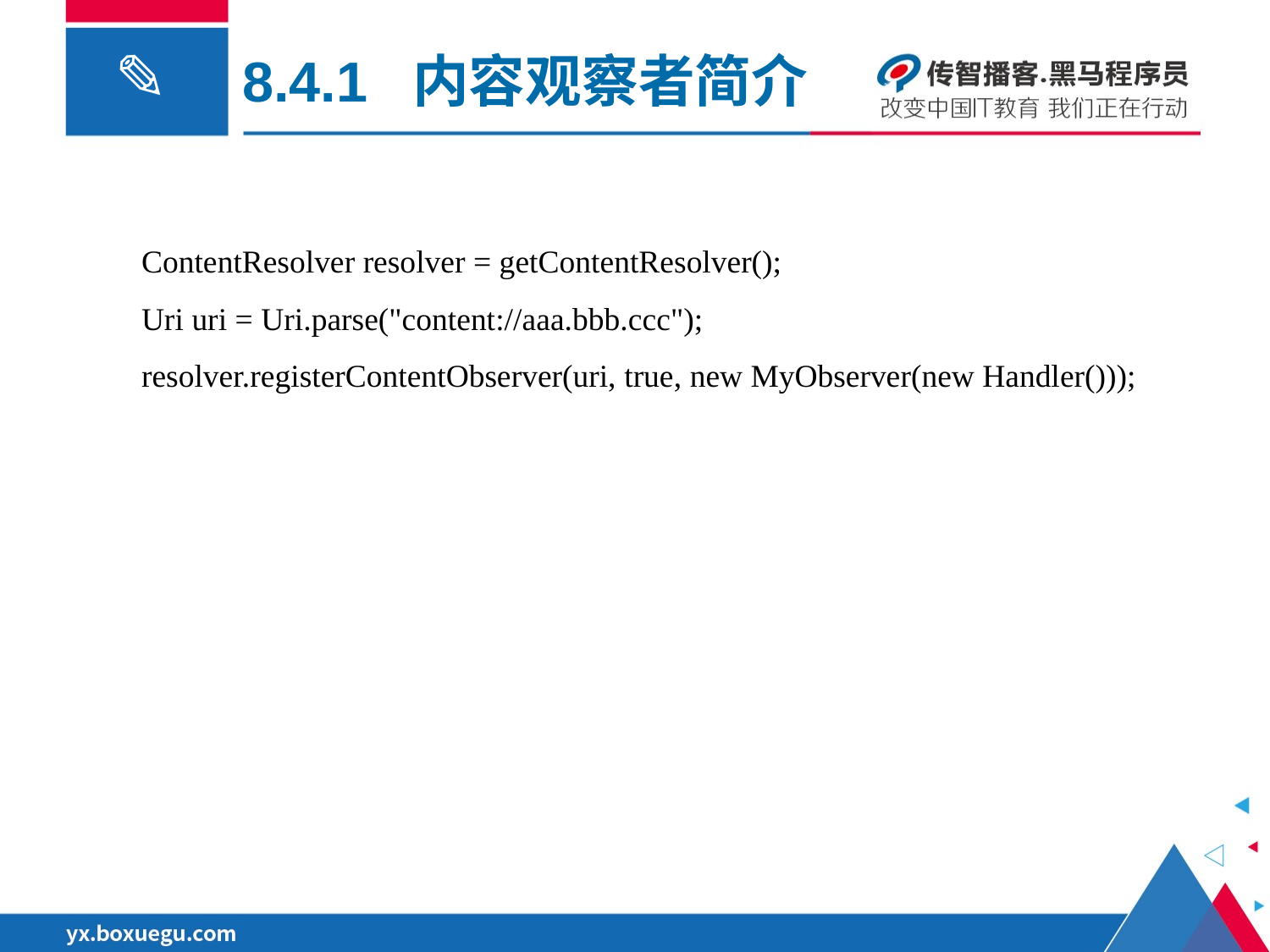

8.4.1  内容观察者简介

    ContentResolver resolver = getContentResolver();
    Uri uri = Uri.parse("content://aaa.bbb.ccc");
    resolver.registerContentObserver(uri, true, new MyObserver(new Handler()));